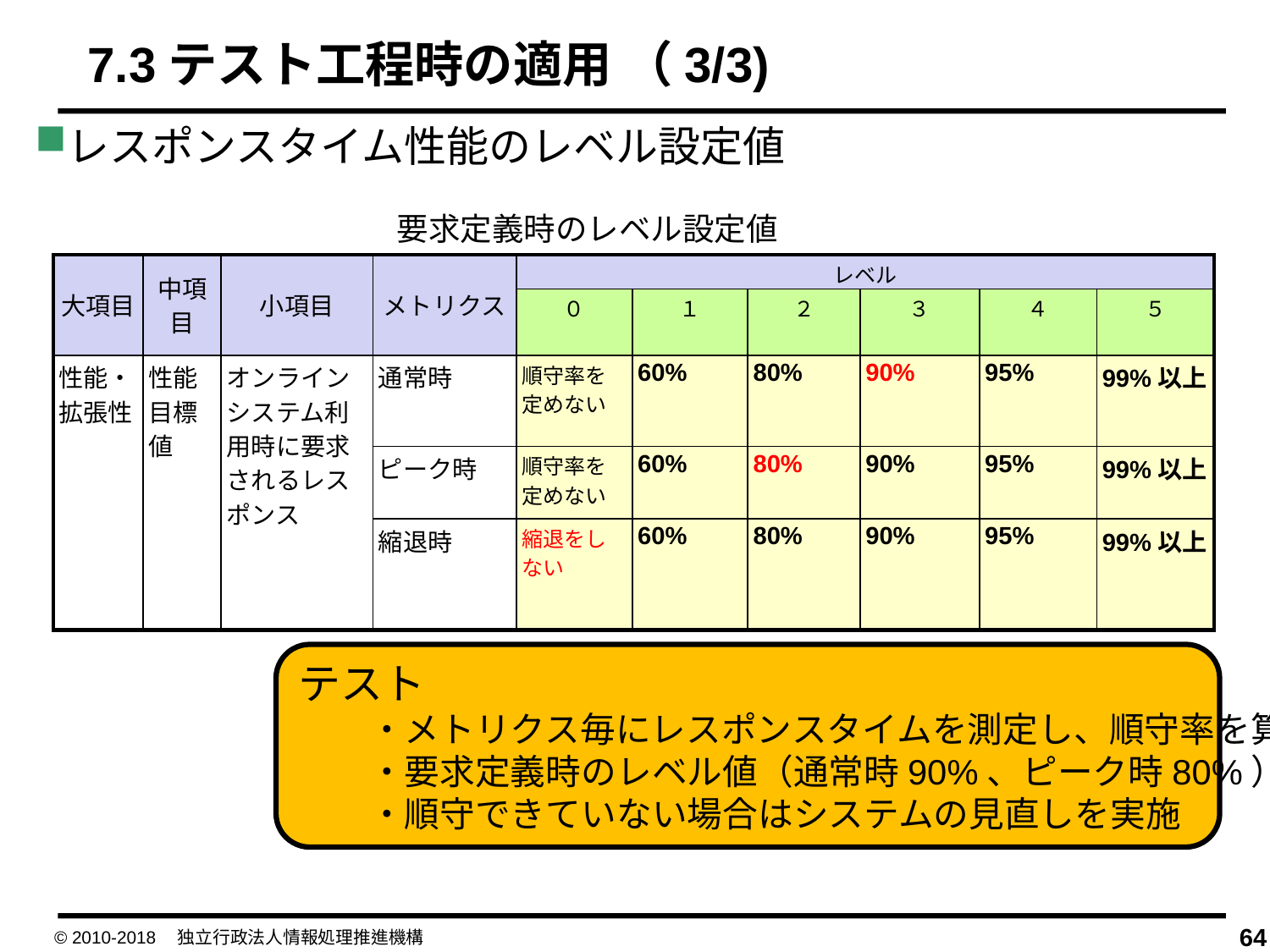

7.3テスト工程時の適用 （3/3)
レスポンスタイム性能のレベル設定値
要求定義時のレベル設定値
| 大項目 | 中項目 | 小項目 | メトリクス | レベル |  |  |  |  |  |
| --- | --- | --- | --- | --- | --- | --- | --- | --- | --- |
|  |  |  |  | ０ | １ | ２ | ３ | ４ | ５ |
| 性能・拡張性 | 性能目標値 | オンラインシステム利用時に要求されるレスポンス | 通常時 | 順守率を定めない | 60% | 80% | 90% | 95% | 99%以上 |
|  |  |  | ピーク時 | 順守率を定めない | 60% | 80% | 90% | 95% | 99%以上 |
|  |  |  | 縮退時 | 縮退をしない | 60% | 80% | 90% | 95% | 99%以上 |
テスト
　　・メトリクス毎にレスポンスタイムを測定し、順守率を算出
　　・要求定義時のレベル値（通常時90%、ピーク時80%）と比較
　　・順守できていない場合はシステムの見直しを実施
© 2010-2018　独立行政法人情報処理推進機構